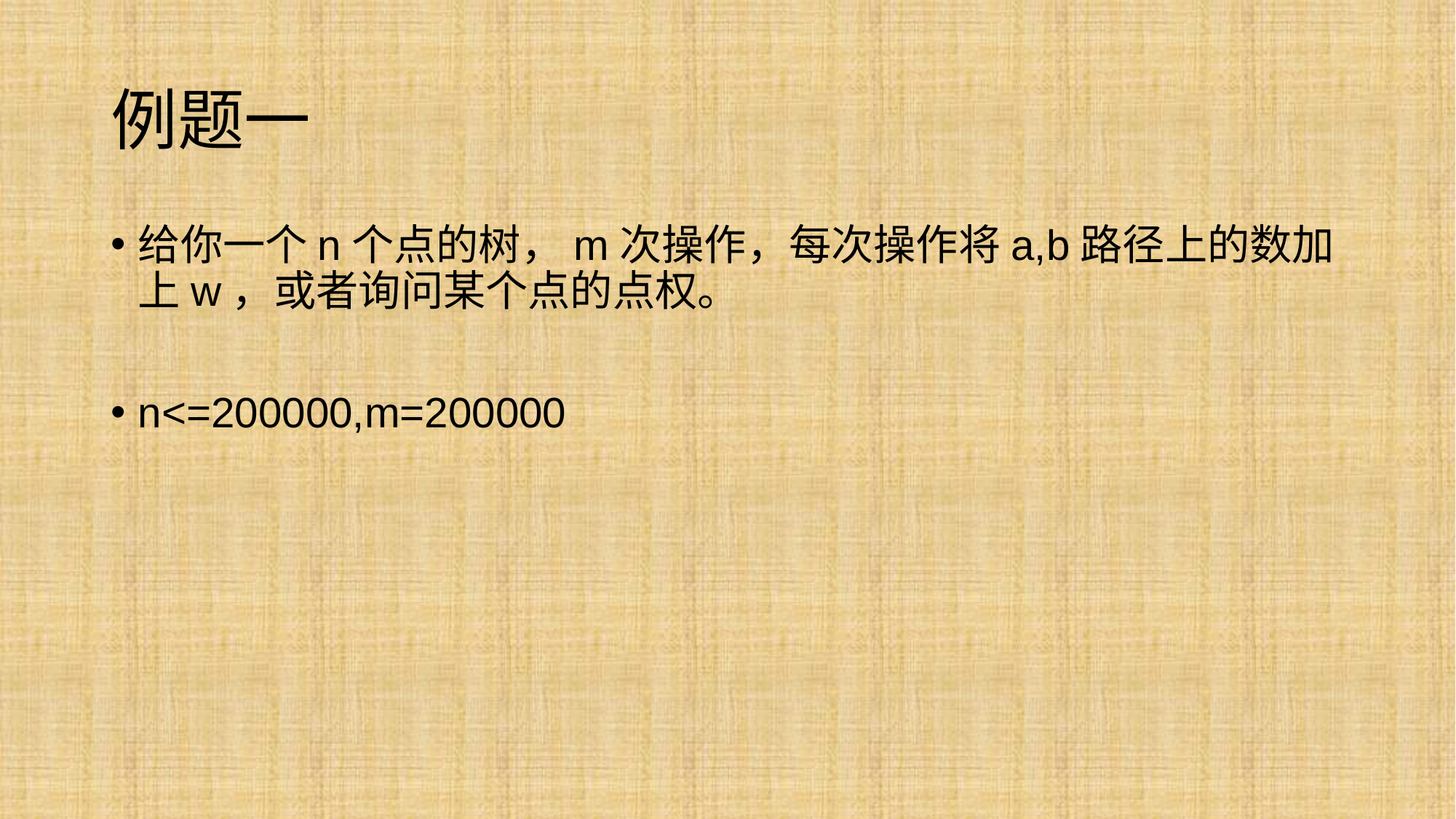

# 例题一
给你一个n个点的树，m次操作，每次操作将a,b路径上的数加上w，或者询问某个点的点权。

n<=200000,m=200000